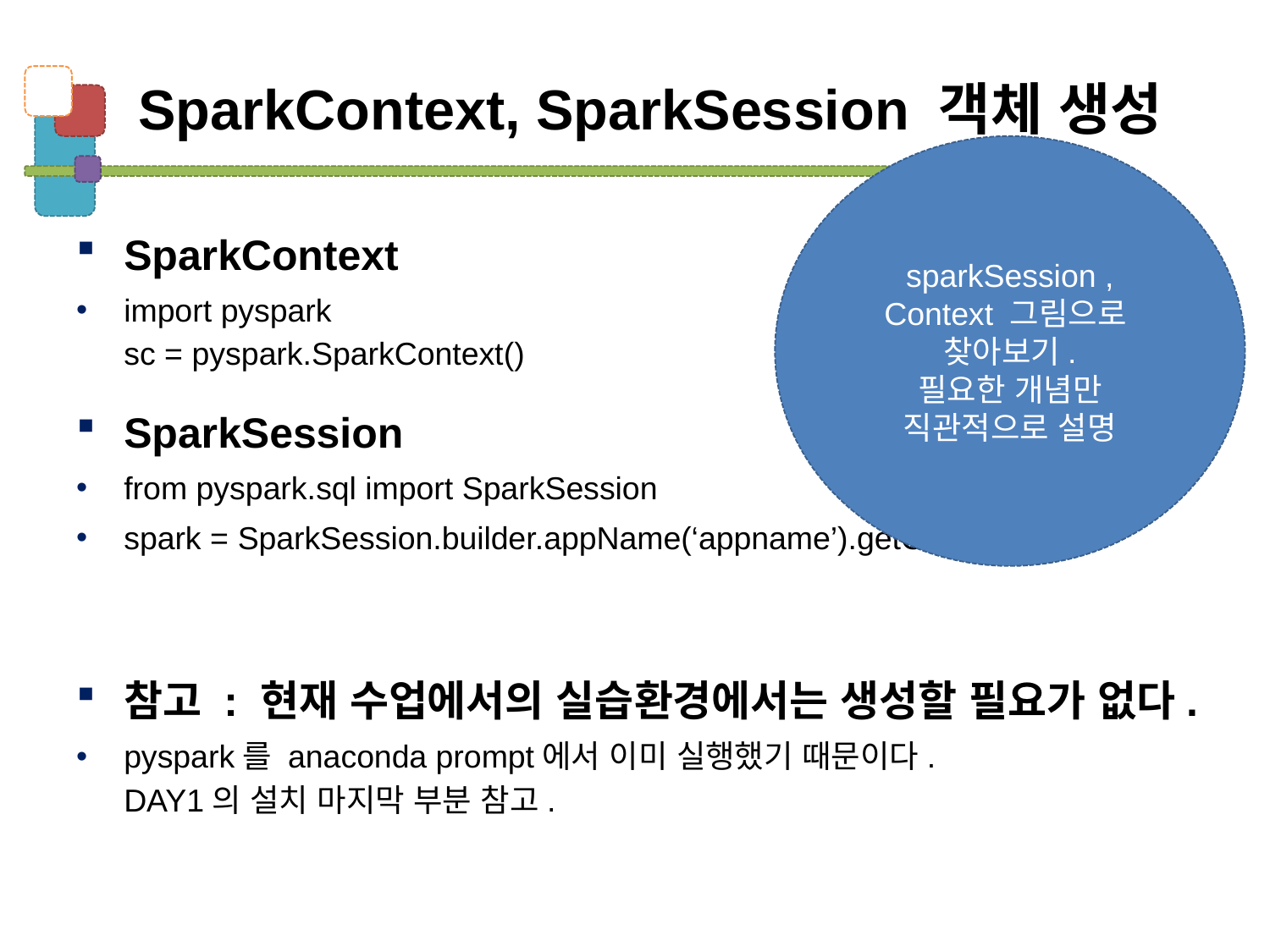

# SparkContext, SparkSession 객체 생성
sparkSession , Context 그림으로
찾아보기.
필요한 개념만 직관적으로 설명
SparkContext
import pyspark
sc = pyspark.SparkContext()
SparkSession
from pyspark.sql import SparkSession
spark = SparkSession.builder.appName(‘appname’).getOrCreate()

참고 : 현재 수업에서의 실습환경에서는 생성할 필요가 없다.
pyspark를 anaconda prompt에서 이미 실행했기 때문이다.
DAY1의 설치 마지막 부분 참고.